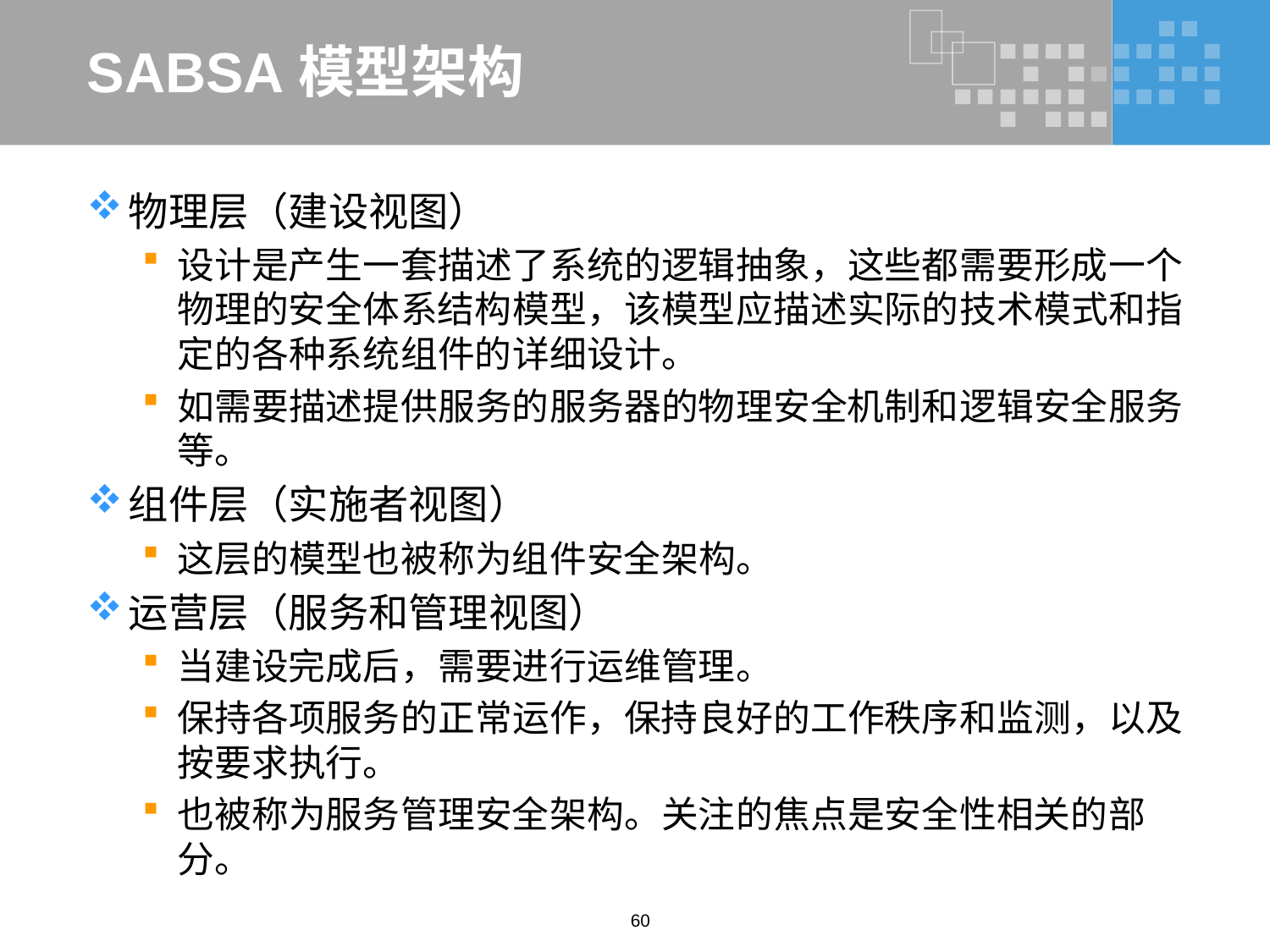

# SABSA模型架构
物理层（建设视图）
设计是产生一套描述了系统的逻辑抽象，这些都需要形成一个物理的安全体系结构模型，该模型应描述实际的技术模式和指定的各种系统组件的详细设计。
如需要描述提供服务的服务器的物理安全机制和逻辑安全服务等。
组件层（实施者视图）
这层的模型也被称为组件安全架构。
运营层（服务和管理视图）
当建设完成后，需要进行运维管理。
保持各项服务的正常运作，保持良好的工作秩序和监测，以及按要求执行。
也被称为服务管理安全架构。关注的焦点是安全性相关的部分。
60